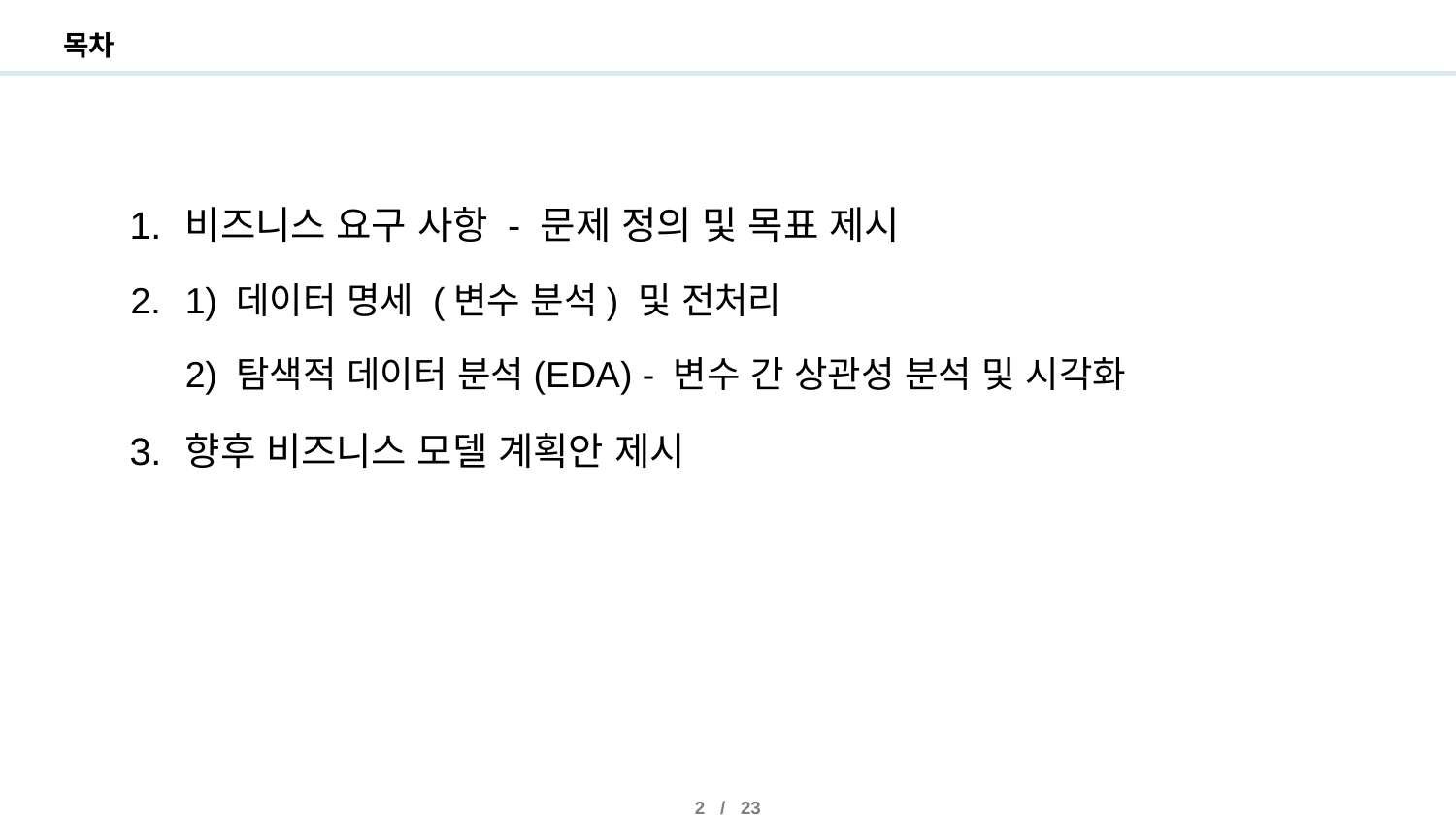

# 목차
비즈니스 요구 사항 - 문제 정의 및 목표 제시
1) 데이터 명세 (변수 분석) 및 전처리
2) 탐색적 데이터 분석(EDA) - 변수 간 상관성 분석 및 시각화
향후 비즈니스 모델 계획안 제시